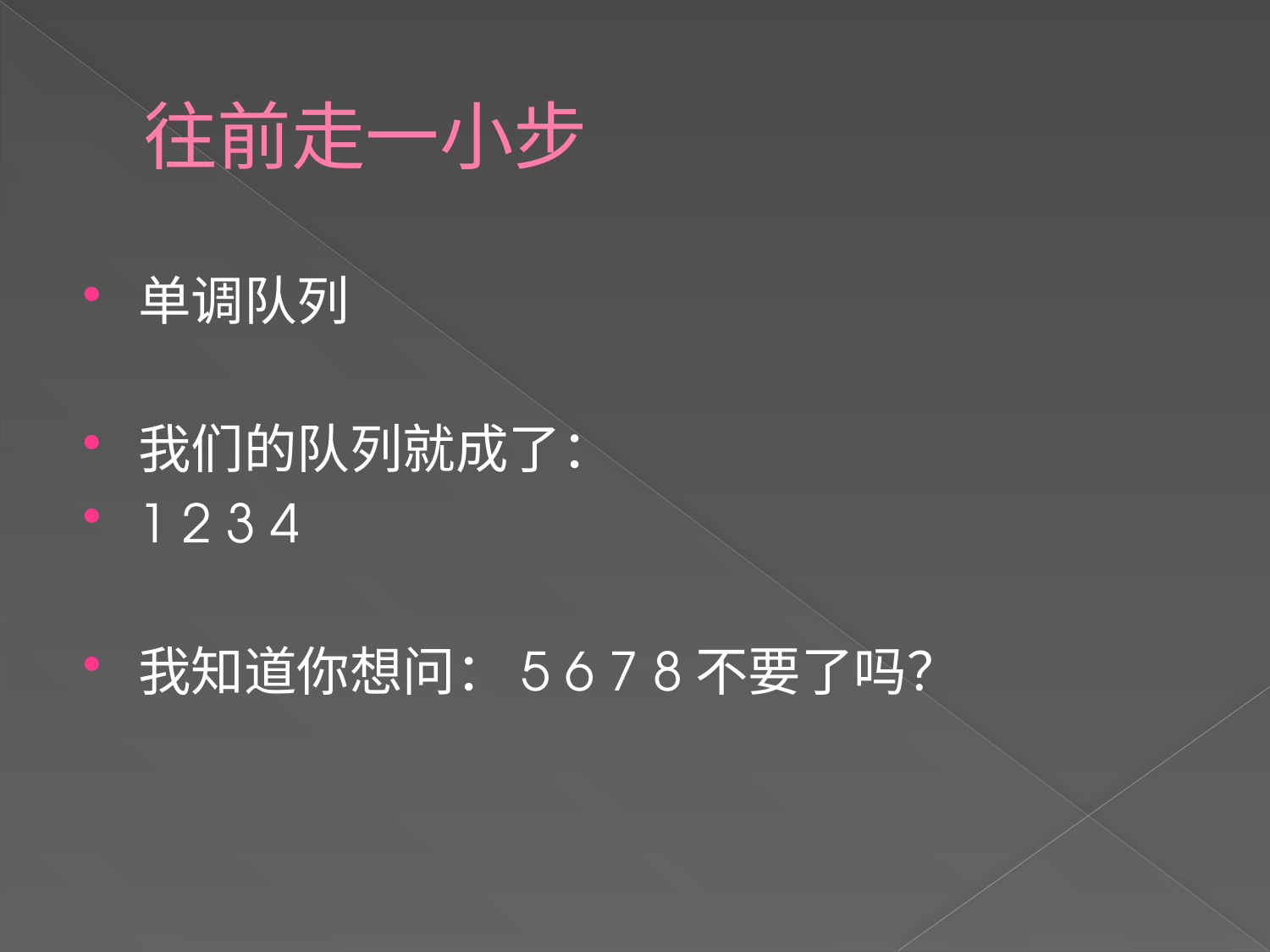

# 往前走一小步
单调队列

我们的队列就成了：
1 2 3 4

我知道你想问：5 6 7 8不要了吗？